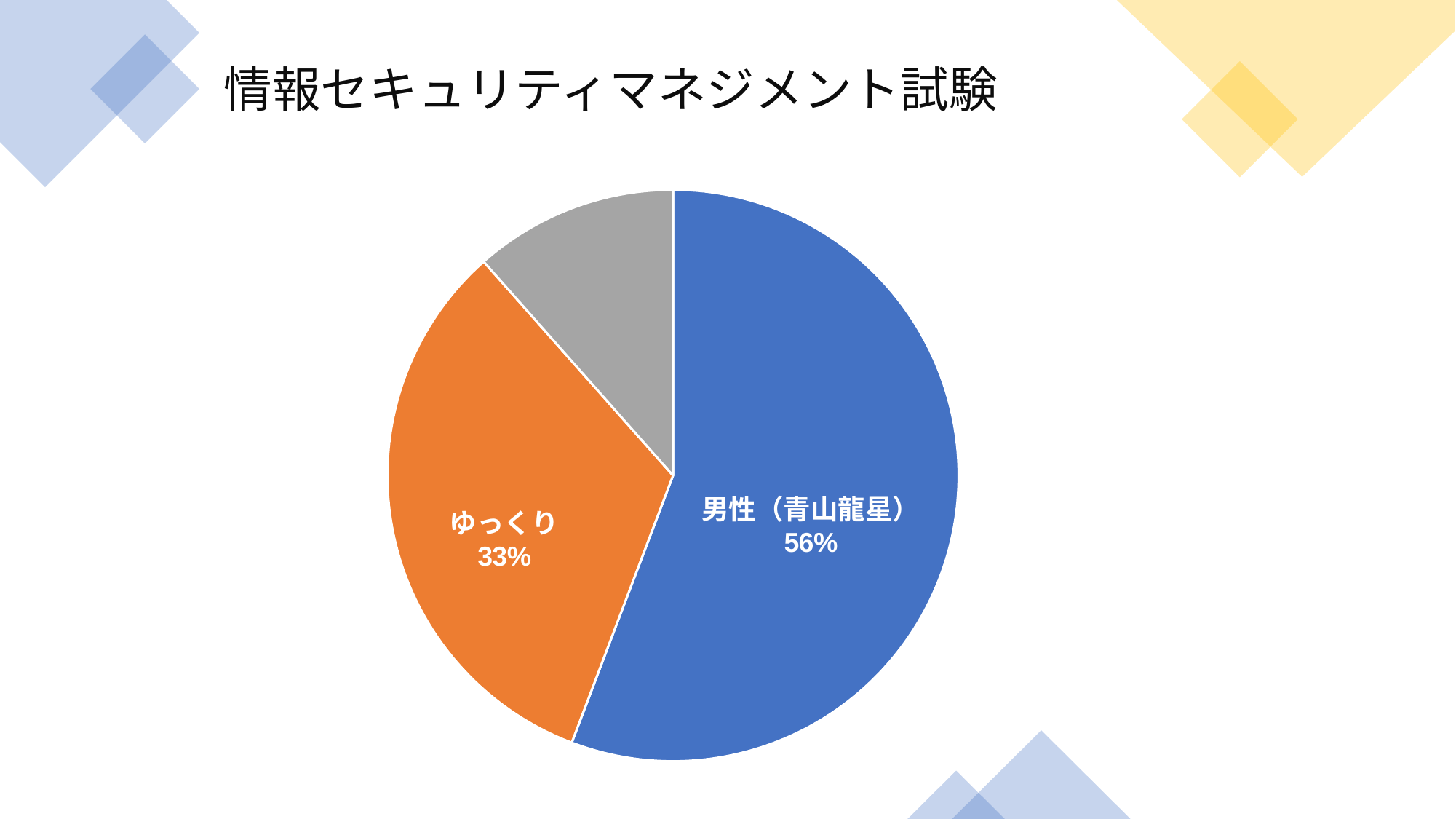

情報セキュリティマネジメント試験

### Chart

| Category | 合格報告数 |
|---|---|
| 男性（青山龍星） | 29.0 |
| ゆっくり | 17.0 |
| ずんだもん | 6.0 |